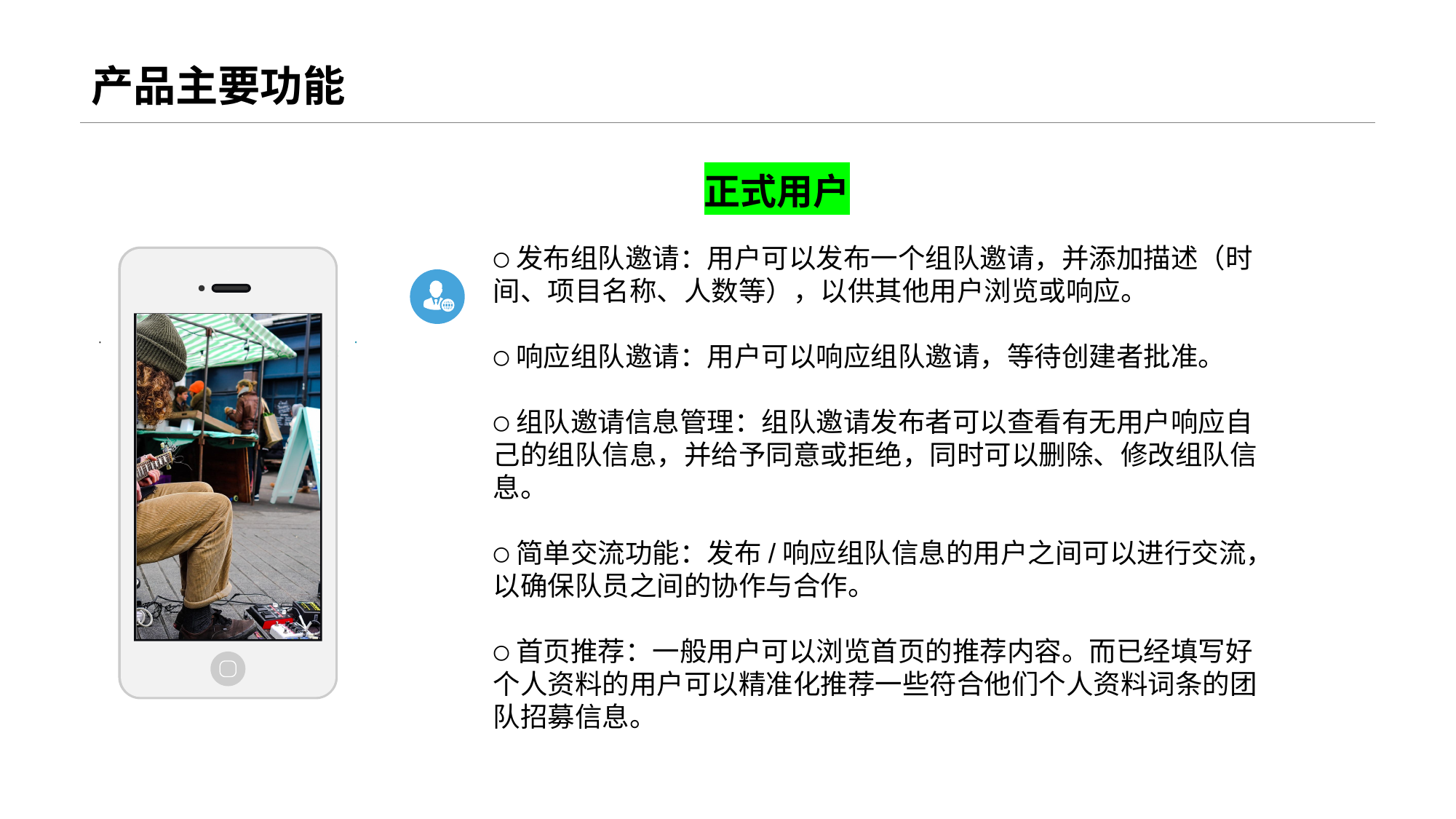

# 产品主要功能
正式用户

⚪发布组队邀请：用户可以发布一个组队邀请，并添加描述（时间、项目名称、人数等），以供其他用户浏览或响应。

⚪响应组队邀请：用户可以响应组队邀请，等待创建者批准。

⚪组队邀请信息管理：组队邀请发布者可以查看有无用户响应自己的组队信息，并给予同意或拒绝，同时可以删除、修改组队信息。

⚪简单交流功能：发布/响应组队信息的用户之间可以进行交流，以确保队员之间的协作与合作。

⚪首页推荐：一般用户可以浏览首页的推荐内容。而已经填写好个人资料的用户可以精准化推荐一些符合他们个人资料词条的团队招募信息。